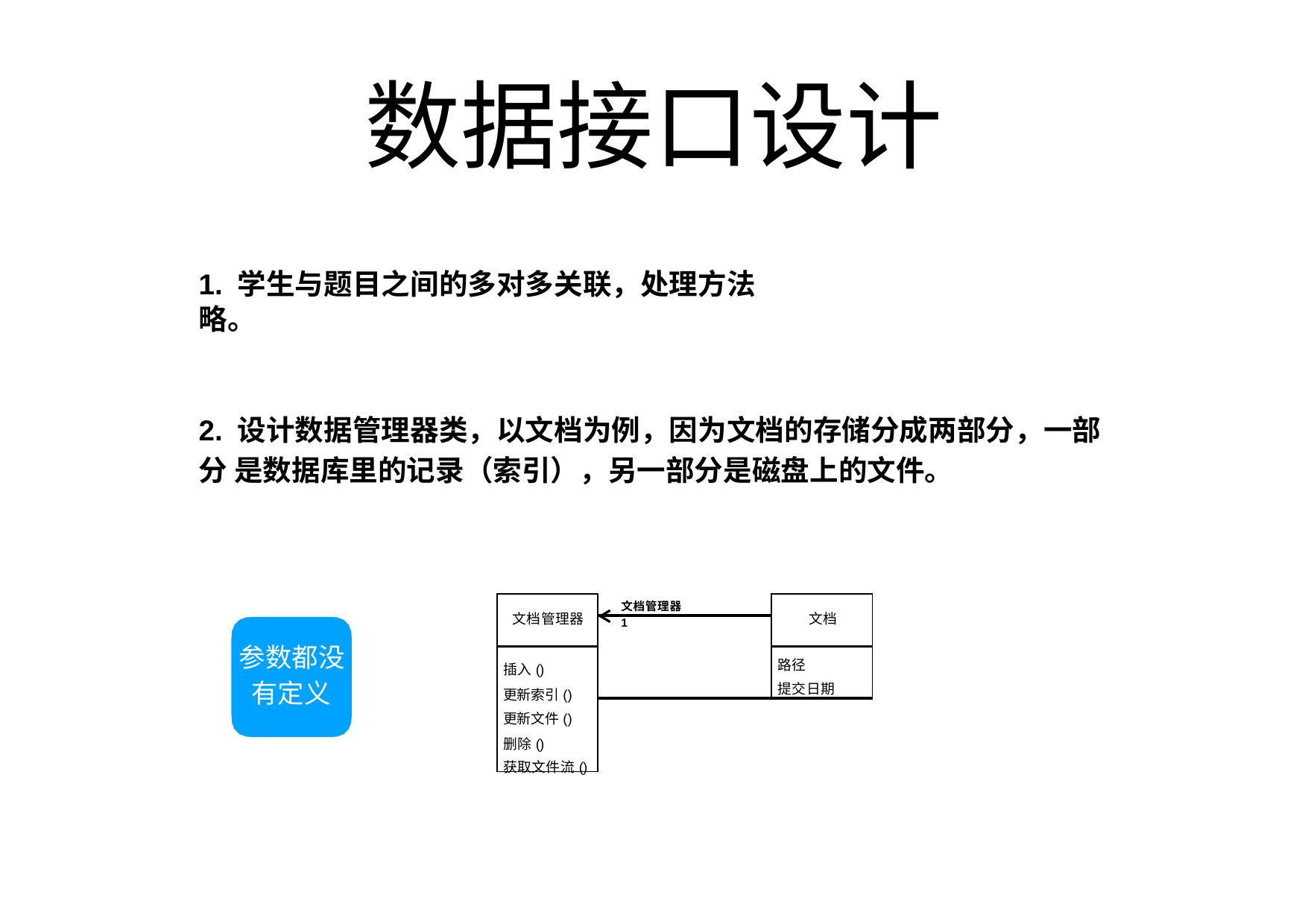

# 数据接⼝设计
1. 学⽣与题⽬之间的多对多关联，处理⽅法略。
2. 设计数据管理器类，以⽂档为例，因为⽂档的存储分成两部分，⼀部分 是数据库⾥的记录（索引），另⼀部分是磁盘上的⽂件。
| ⽂档管理器 | ⽂档管理器 | ⽂档 |
| --- | --- | --- |
|  | 1 |  |
| 插⼊() 更新索引() 更新⽂件() 删除() 获取⽂件流() |  | 路径 提交⽇期 |
|  |  |  |

参数都没 有定义